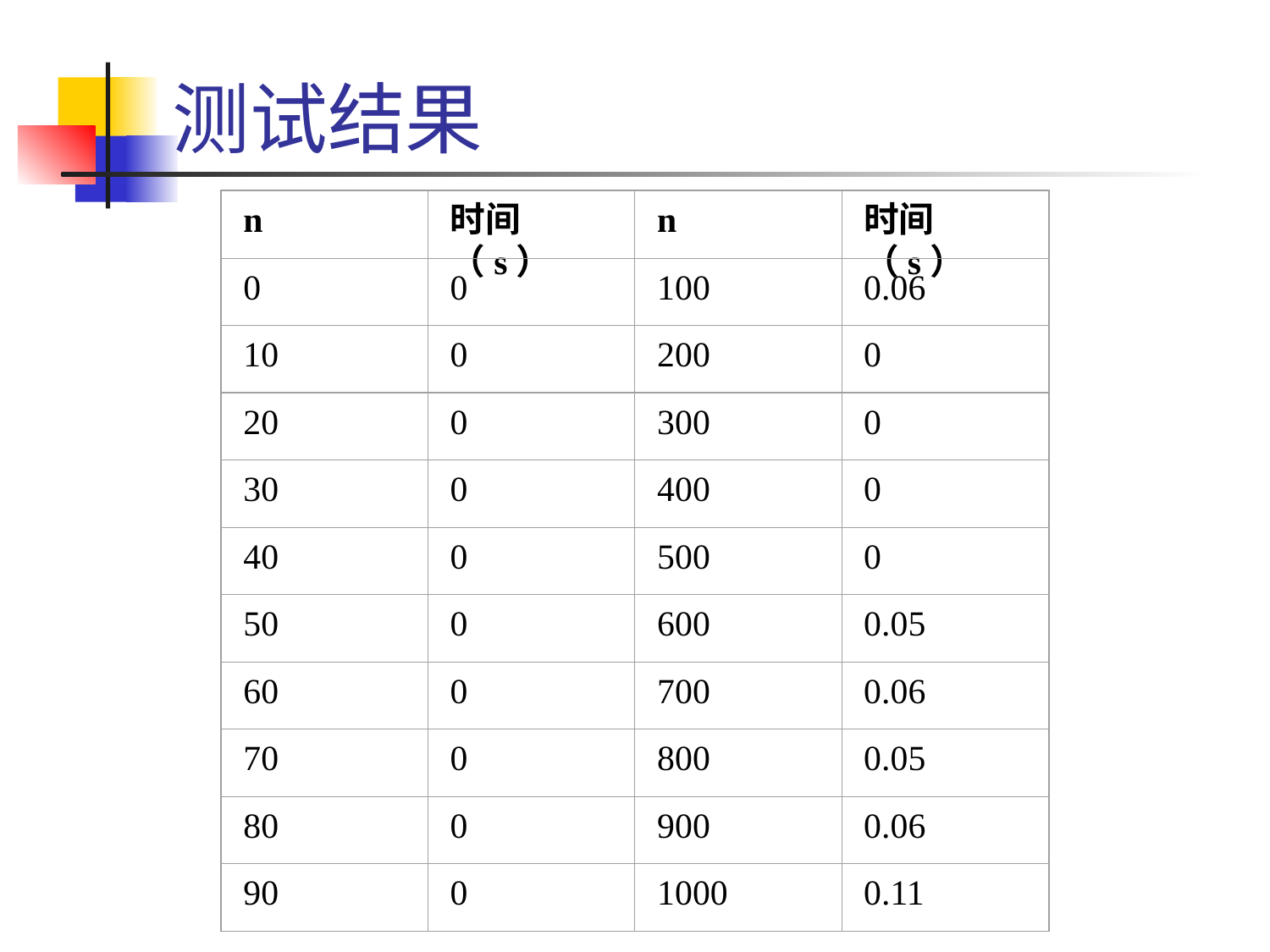

# 测试结果

n

时间（s）

n

时间（s）

0

0

100

0.06

10

0

200

0

20

0

300

0

30

0

400

0

40

0

500

0

50

0

600

0.05

60

0

700

0.06

70

0

800

0.05

80

0

900

0.06

90

0

1000

0.11